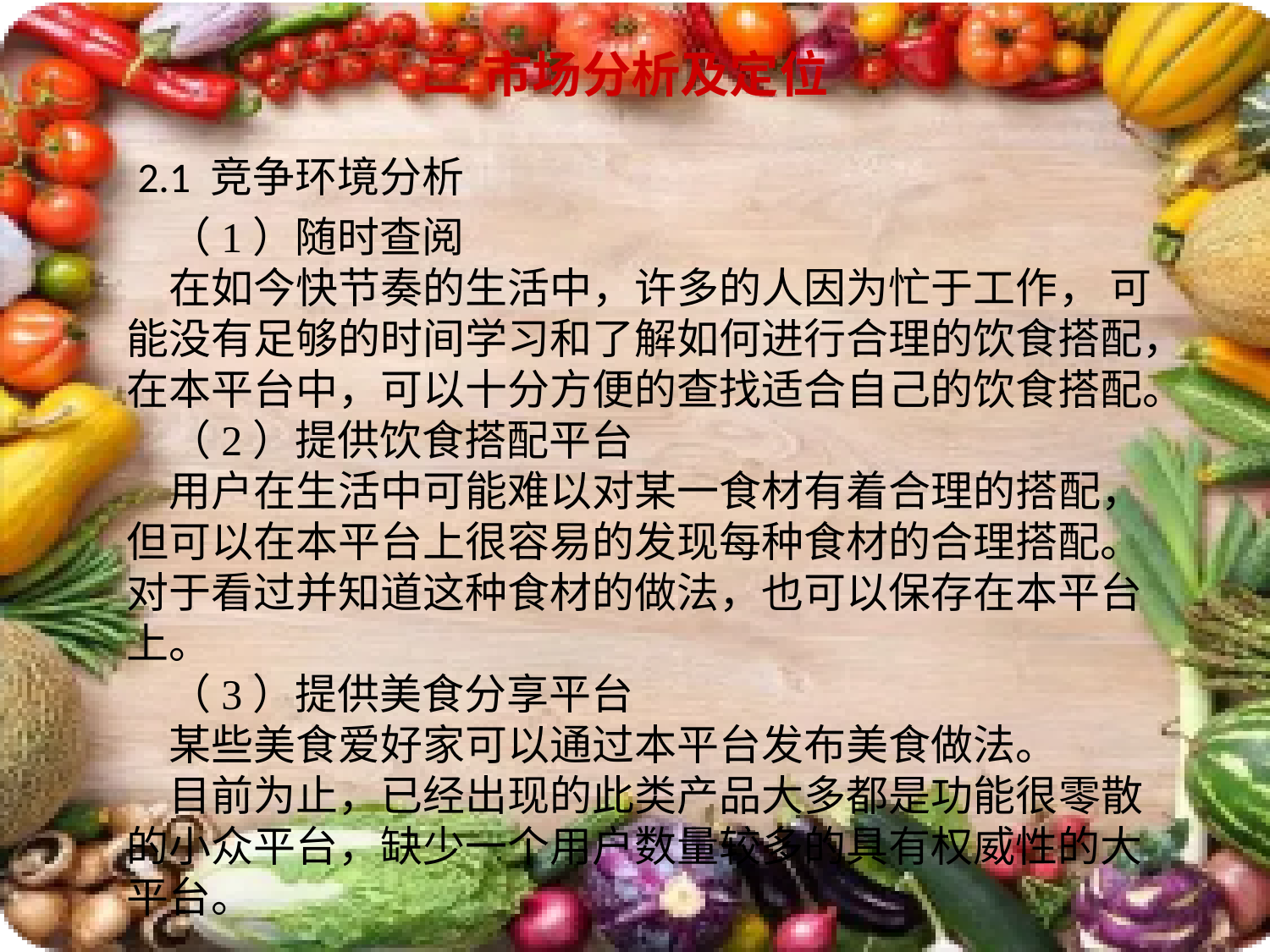

二 市场分析及定位
2.1 竞争环境分析
（1）随时查阅
在如今快节奏的生活中，许多的人因为忙于工作， 可能没有足够的时间学习和了解如何进行合理的饮食搭配，在本平台中，可以十分方便的查找适合自己的饮食搭配。
（2）提供饮食搭配平台
用户在生活中可能难以对某一食材有着合理的搭配，但可以在本平台上很容易的发现每种食材的合理搭配。对于看过并知道这种食材的做法，也可以保存在本平台上。
（3）提供美食分享平台
某些美食爱好家可以通过本平台发布美食做法。
目前为止，已经出现的此类产品大多都是功能很零散的小众平台，缺少一个用户数量较多的具有权威性的大平台。